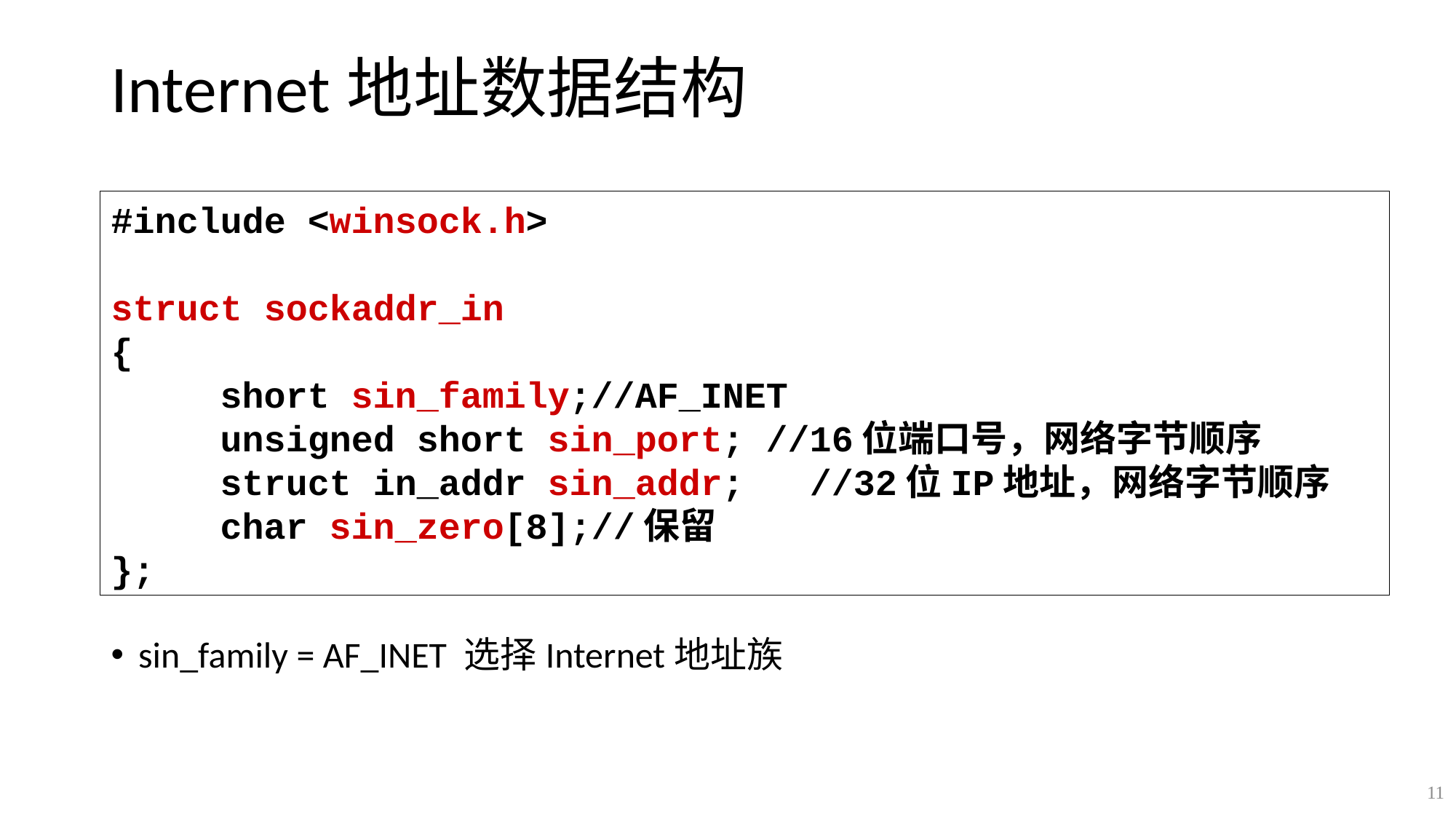

# Internet地址数据结构
#include <winsock.h>

struct sockaddr_in
{
	short sin_family;//AF_INET
	unsigned short sin_port;	//16位端口号，网络字节顺序
	struct in_addr sin_addr;   //32位IP地址，网络字节顺序	char sin_zero[8];//保留
};
sin_family = AF_INET 选择Internet地址族
11